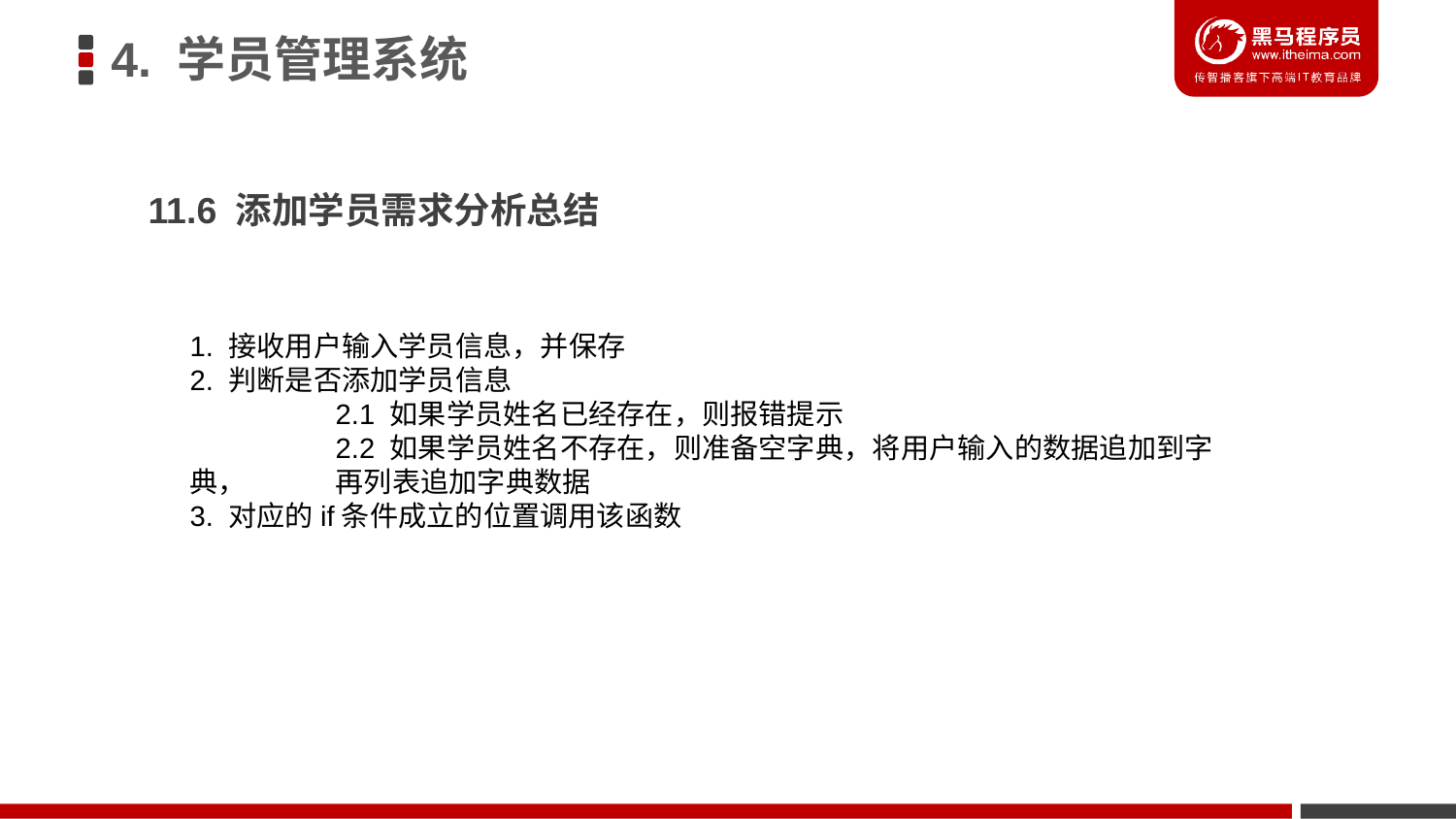

4. 学员管理系统
11.6 添加学员需求分析总结
1. 接收⽤户输⼊学员信息，并保存
2. 判断是否添加学员信息
	2.1 如果学员姓名已经存在，则报错提示
	2.2 如果学员姓名不存在，则准备空字典，将用户输⼊的数据追加到字典，	再列表追加字典数据
3. 对应的if条件成⽴的位置调⽤该函数